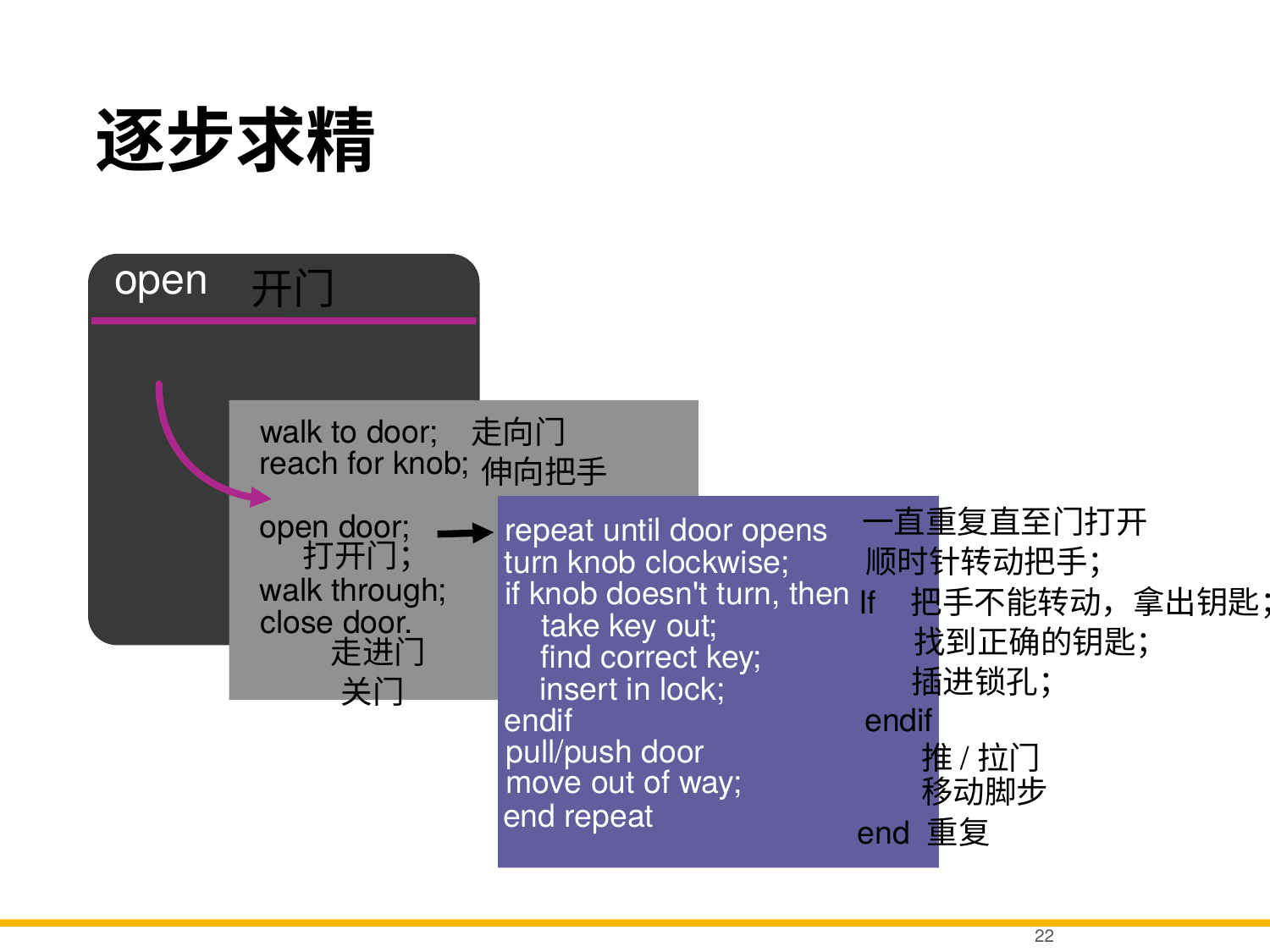

# 逐步求精
open

开门

walk to door;

走向门
reach for knob;

伸向把手

一直重复直至门打开
open door;

repeat until door opens

打开门；

turn knob clockwise;

顺时针转动把手；
walk through;

if knob doesn't turn, then

If   把手不能转动，拿出钥匙；
close door.
    take key out;

 找到正确的钥匙；
走进门
    find correct key;

插进锁孔；
    insert in lock;

关门
endif

endif
pull/push door
move out of way;

推/拉门
移动脚步
end repeat
end 重复
22